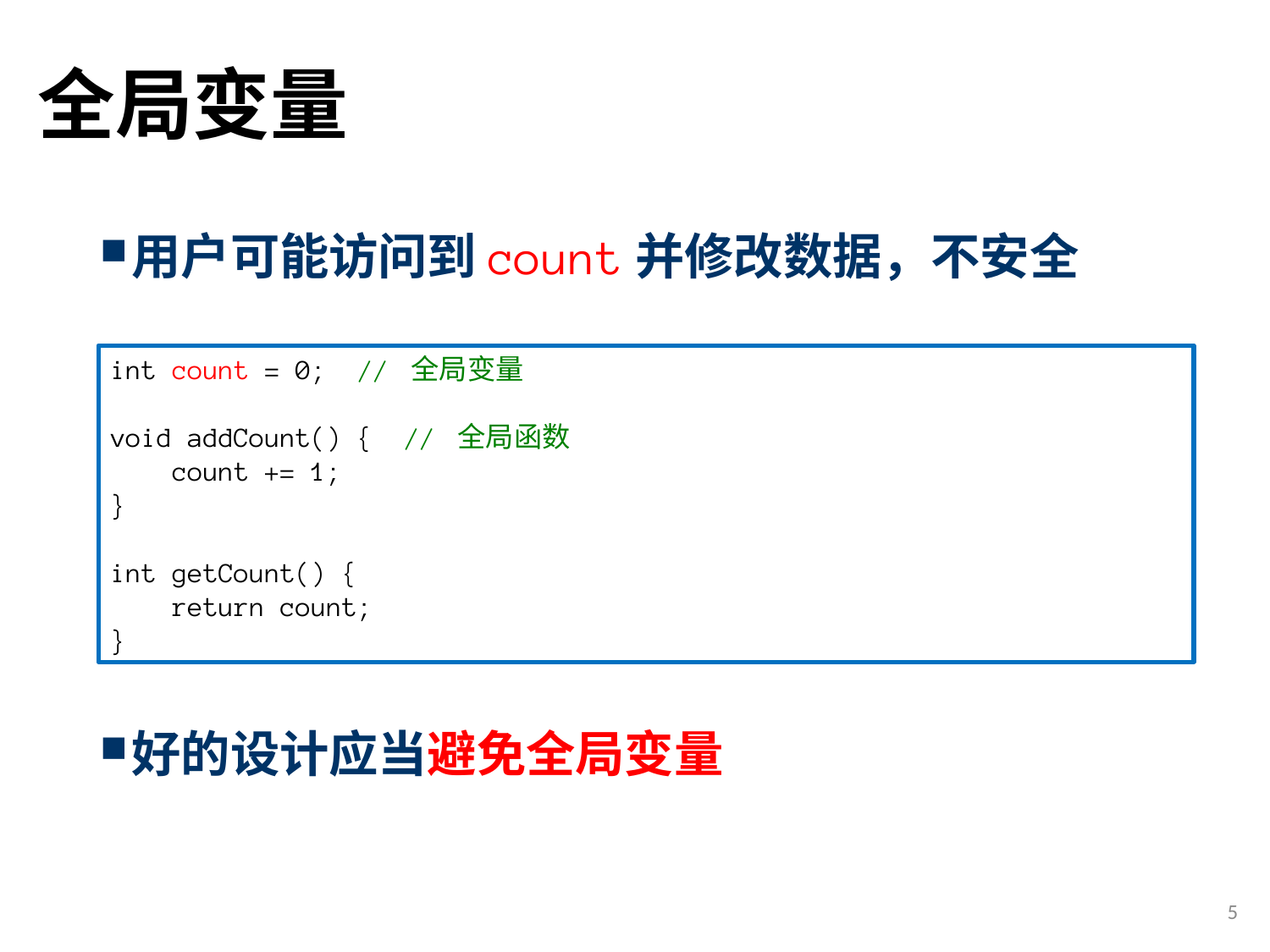

# 全局变量
用户可能访问到count并修改数据，不安全

好的设计应当避免全局变量
int count = 0;  // 全局变量

void addCount() {  // 全局函数
    count += 1;
}

int getCount() {
    return count;
}
5